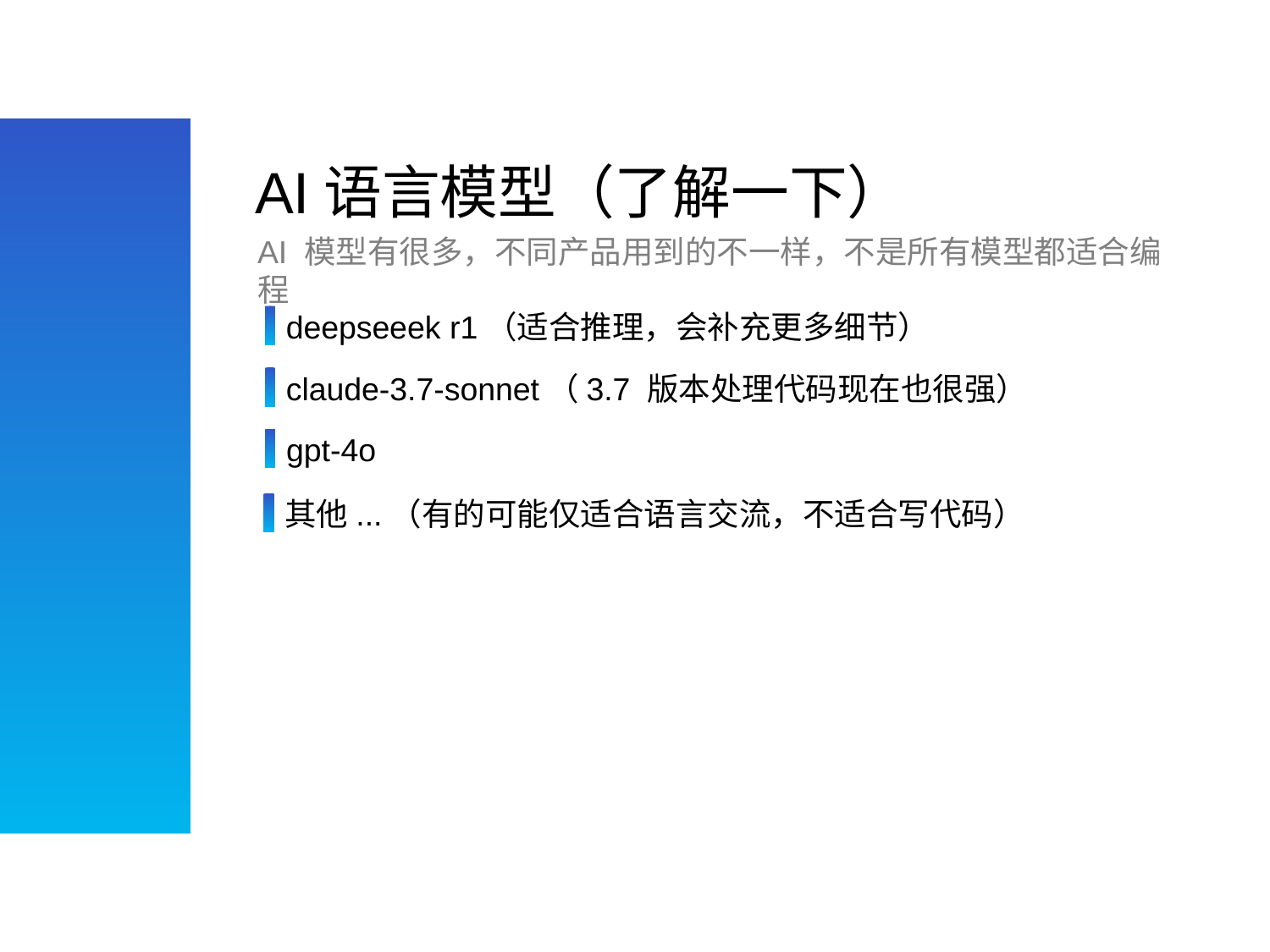

AI语言模型（了解一下）
AI 模型有很多，不同产品用到的不一样，不是所有模型都适合编程
deepseeek r1（适合推理，会补充更多细节）

claude-3.7-sonnet（3.7 版本处理代码现在也很强）

gpt-4o

其他...（有的可能仅适合语言交流，不适合写代码）